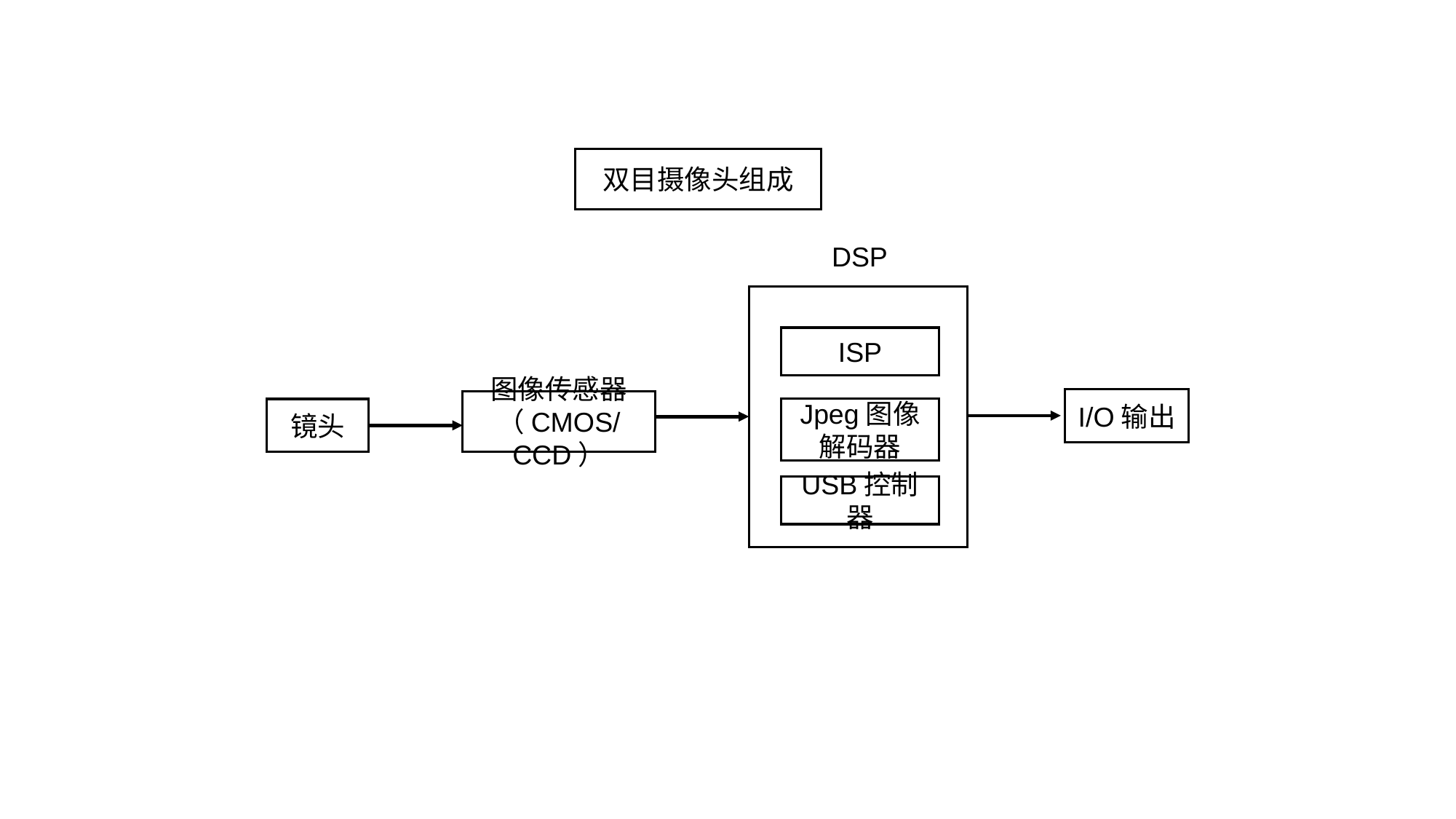

双目摄像头组成
DSP

ISP
I/O输出
图像传感器
（CMOS/CCD）
镜头
Jpeg图像解码器
USB控制器